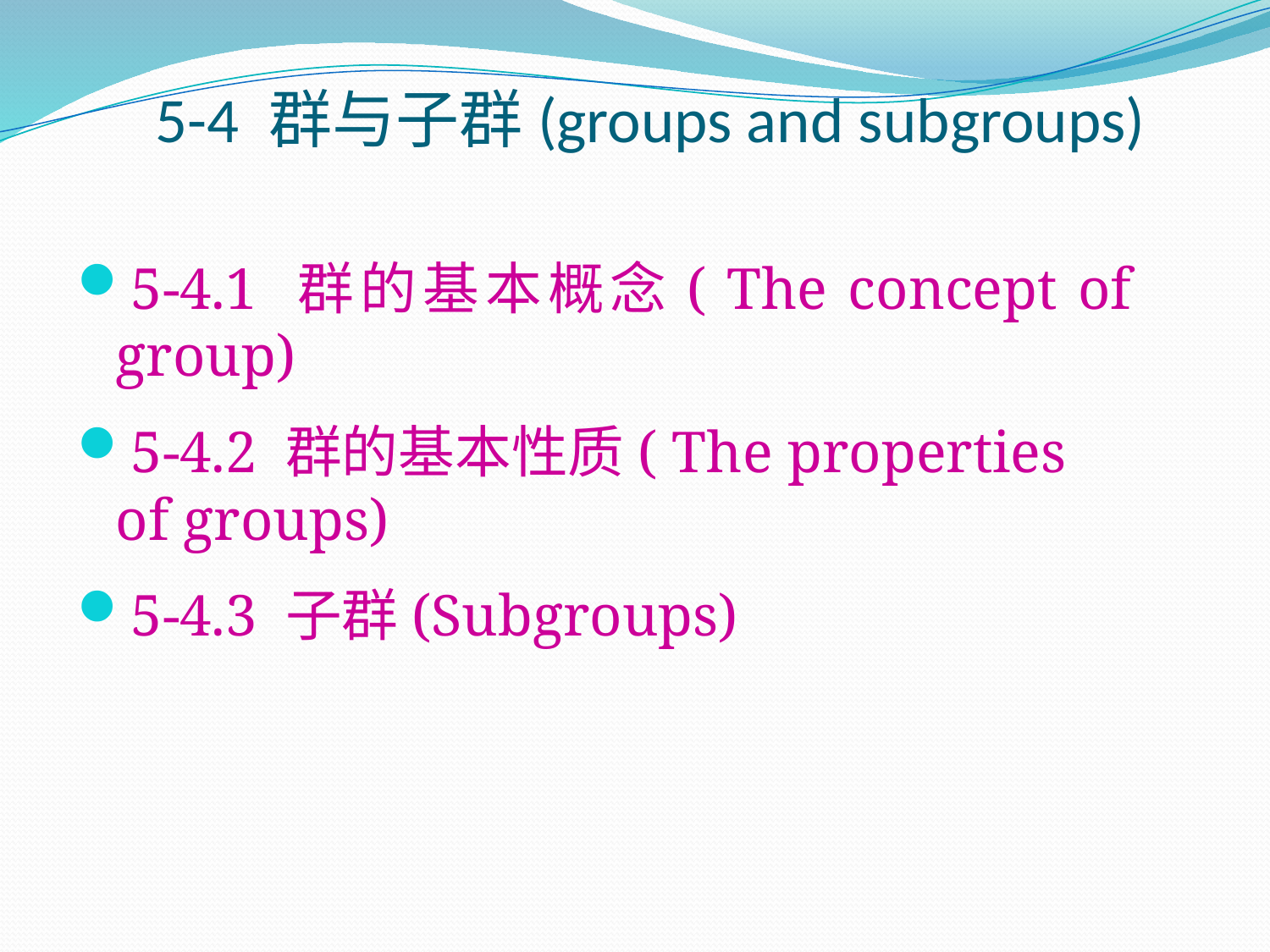

5-4 群与子群(groups and subgroups)
5-4.1 群的基本概念( The concept of group)
5-4.2 群的基本性质( The properties of groups)
5-4.3 子群(Subgroups)